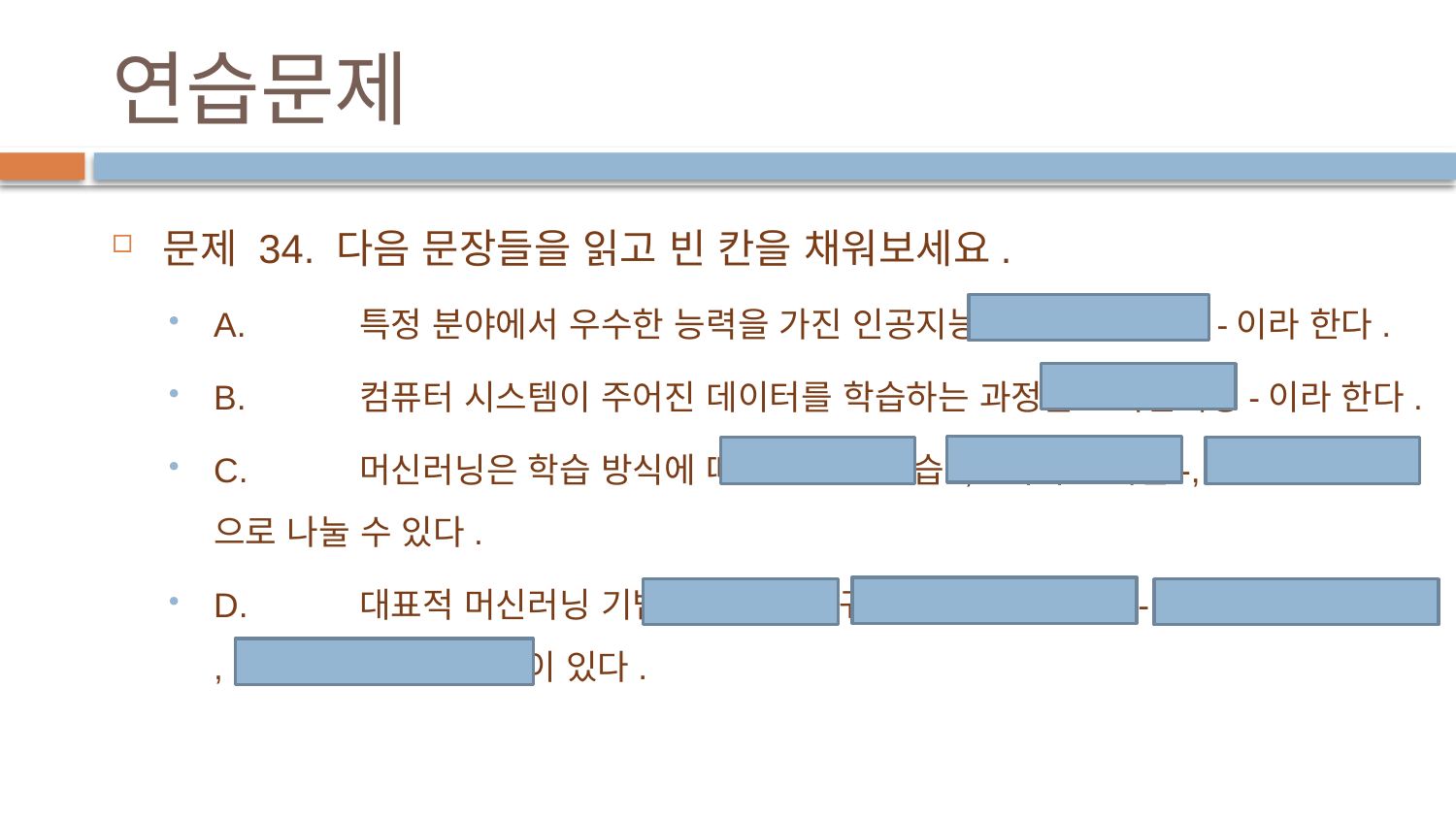

# 연습문제
문제 34. 다음 문장들을 읽고 빈 칸을 채워보세요.
A.	특정 분야에서 우수한 능력을 가진 인공지능을 -약인공지능-이라 한다.
B.	컴퓨터 시스템이 주어진 데이터를 학습하는 과정을 -머신러닝-이라 한다.
C.	머신러닝은 학습 방식에 따라 -지도 학습-, -비지도 학습-, -강화 학습-으로 나눌 수 있다.
D.	대표적 머신러닝 기법은 -선형 회귀-, -로지스틱 회귀-, -소프트맥스 회귀
, -K-평균 군집화- 등이 있다.